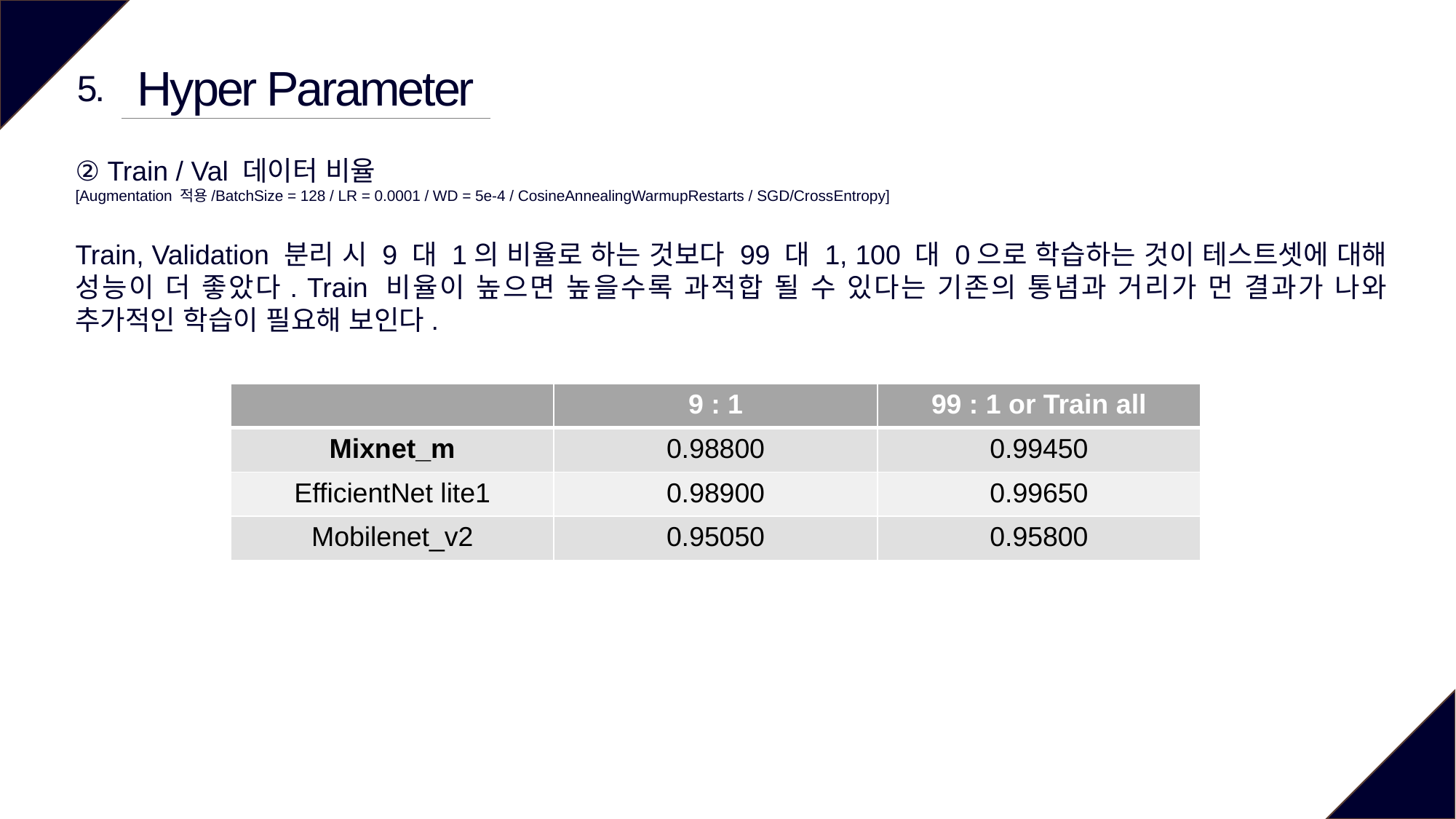

Hyper Parameter
5.
② Train / Val 데이터 비율
[Augmentation 적용/BatchSize = 128 / LR = 0.0001 / WD = 5e-4 / CosineAnnealingWarmupRestarts / SGD/CrossEntropy]

Train, Validation 분리 시 9 대 1의 비율로 하는 것보다 99 대 1, 100 대 0으로 학습하는 것이 테스트셋에 대해 성능이 더 좋았다. Train 비율이 높으면 높을수록 과적합 될 수 있다는 기존의 통념과 거리가 먼 결과가 나와 추가적인 학습이 필요해 보인다.

|  | 9 : 1 | 99 : 1 or Train all |
| --- | --- | --- |
| Mixnet\_m | 0.98800 | 0.99450 |
| EfficientNet lite1 | 0.98900 | 0.99650 |
| Mobilenet\_v2 | 0.95050 | 0.95800 |